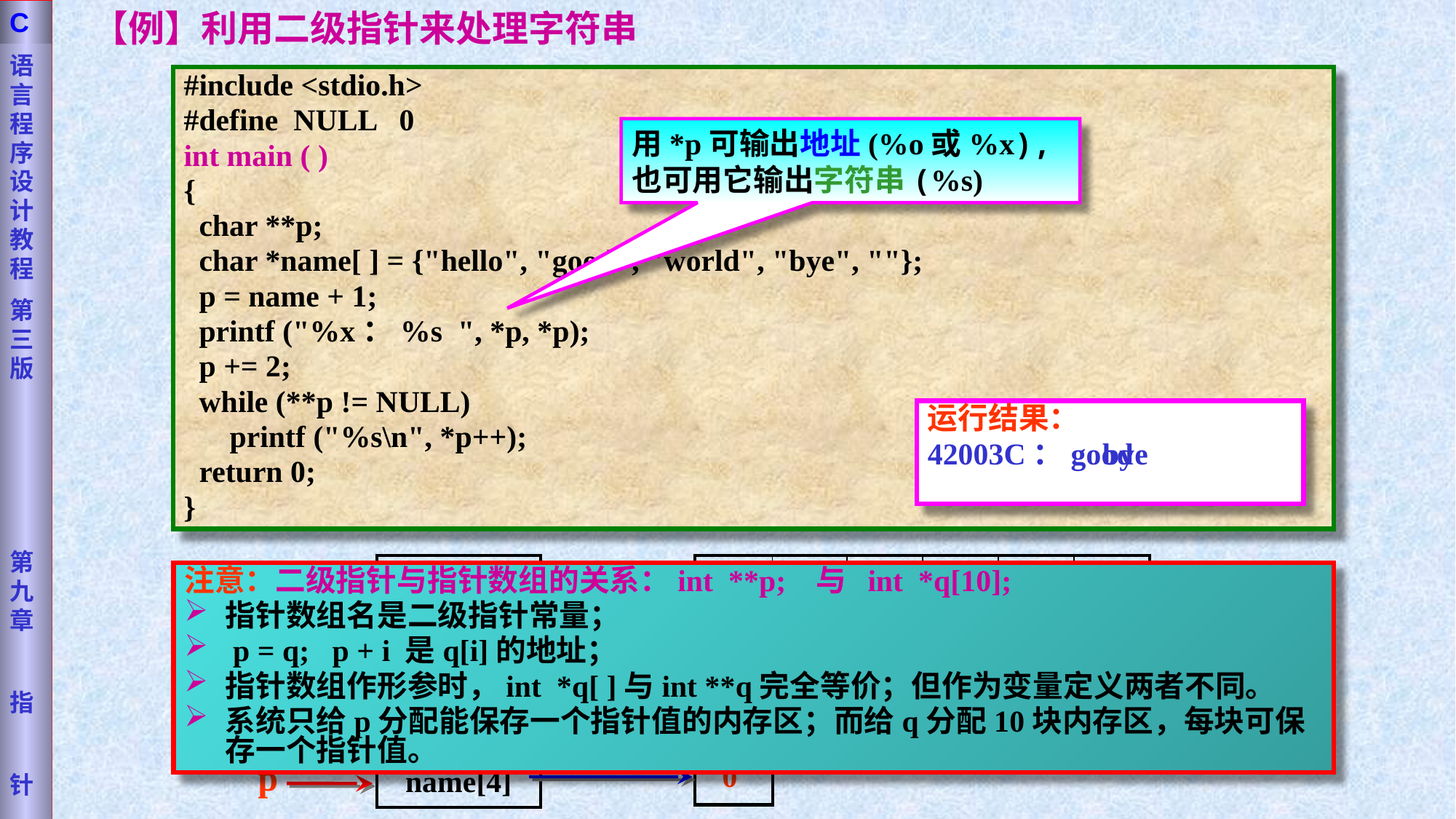

语言程序设计教程
第三版

第九章

指

针
C
【例】利用二级指针来处理字符串
#include <stdio.h>
#define  NULL   0
int main ( )
{
  char **p;
  char *name[ ] = {"hello", "good", "world", "bye", ""};
  p = name + 1;
  printf ("%x：%s  ", *p, *p);
  p += 2;
  while (**p != NULL)
      printf ("%s\n", *p++);
  return 0;
}
用*p可输出地址(%o或%x),
也可用它输出字符串(%s)
运行结果：
42003C：good
bye
| name[0] |
| --- |
| name[1] |
| name[2] |
| name[3] |
| name[4] |
| 'h' | 'e' | 'l' | 'l' | 'o' | 0 |
| --- | --- | --- | --- | --- | --- |
| 'g' | 'o' | 'o' | 'd' | 0 |  |
| 'w' | 'o' | 'r' | 'l' | 'd' | 0 |
| 'b' | 'y' | 'e' | 0 |  |  |
| 0 |  |  |  |  |  |
注意：二级指针与指针数组的关系：int  **p;   与  int  *q[10];
指针数组名是二级指针常量；
 p = q;   p + i 是q[i]的地址；
指针数组作形参时，int  *q[ ]与int **q完全等价；但作为变量定义两者不同。
系统只给p分配能保存一个指针值的内存区；而给q分配10块内存区，每块可保存一个指针值。

p

p

p